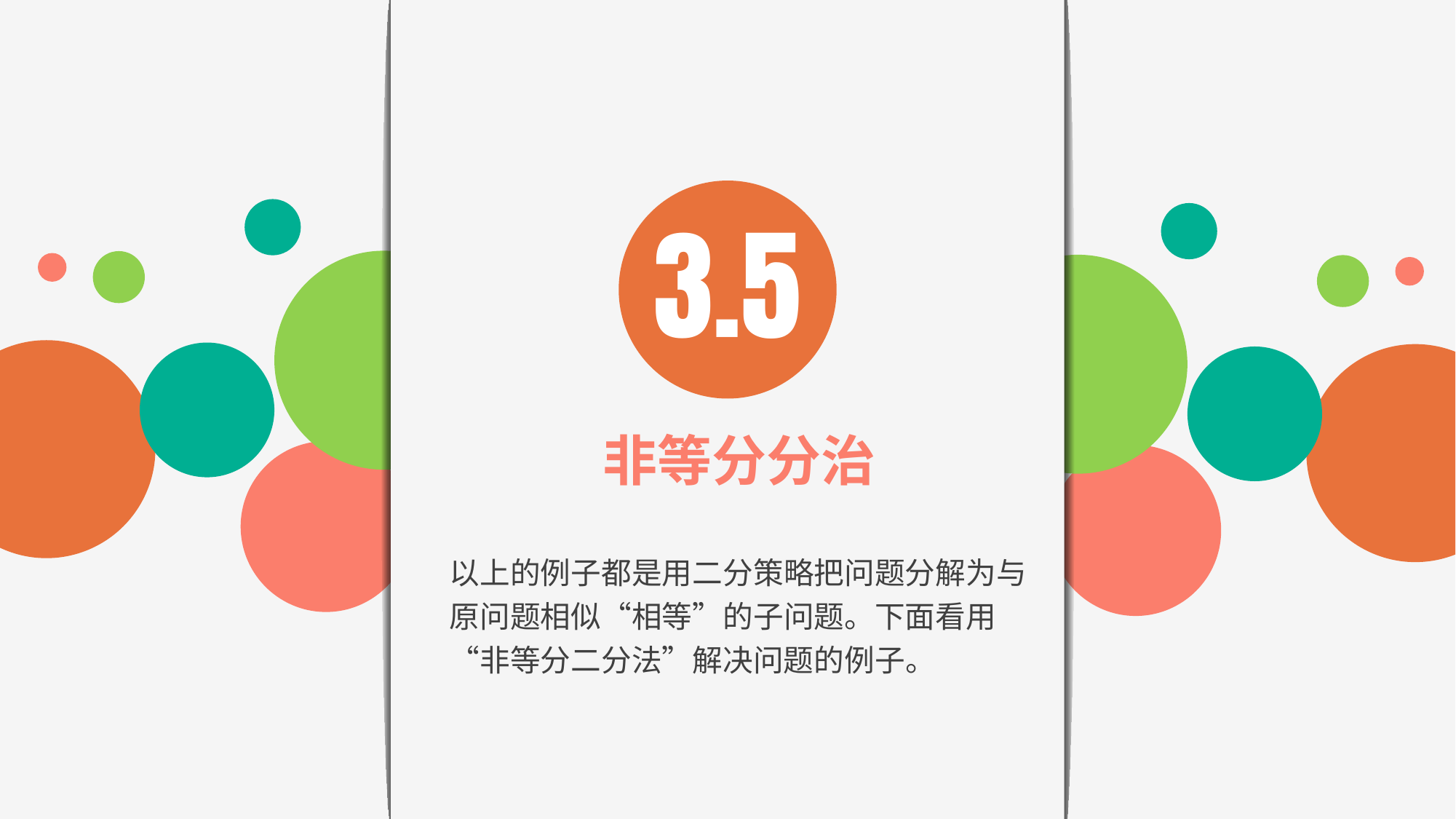

3.5
非等分分治
以上的例子都是用二分策略把问题分解为与原问题相似“相等”的子问题。下面看用“非等分二分法”解决问题的例子。